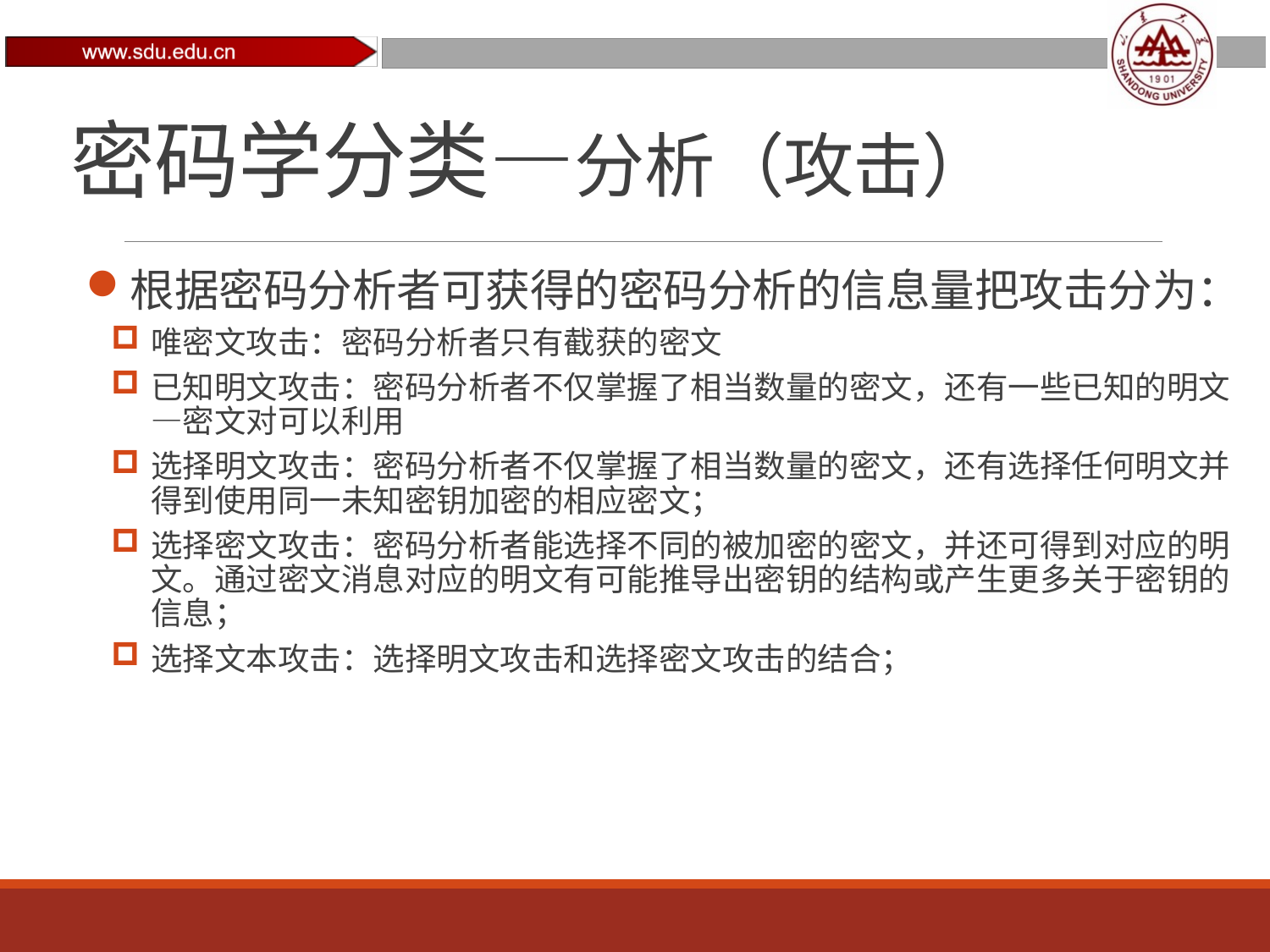

# 密码学分类—分析（攻击）
根据密码分析者可获得的密码分析的信息量把攻击分为：
唯密文攻击：密码分析者只有截获的密文
已知明文攻击：密码分析者不仅掌握了相当数量的密文，还有一些已知的明文—密文对可以利用
选择明文攻击：密码分析者不仅掌握了相当数量的密文，还有选择任何明文并得到使用同一未知密钥加密的相应密文；
选择密文攻击：密码分析者能选择不同的被加密的密文，并还可得到对应的明文。通过密文消息对应的明文有可能推导出密钥的结构或产生更多关于密钥的信息；
选择文本攻击：选择明文攻击和选择密文攻击的结合；